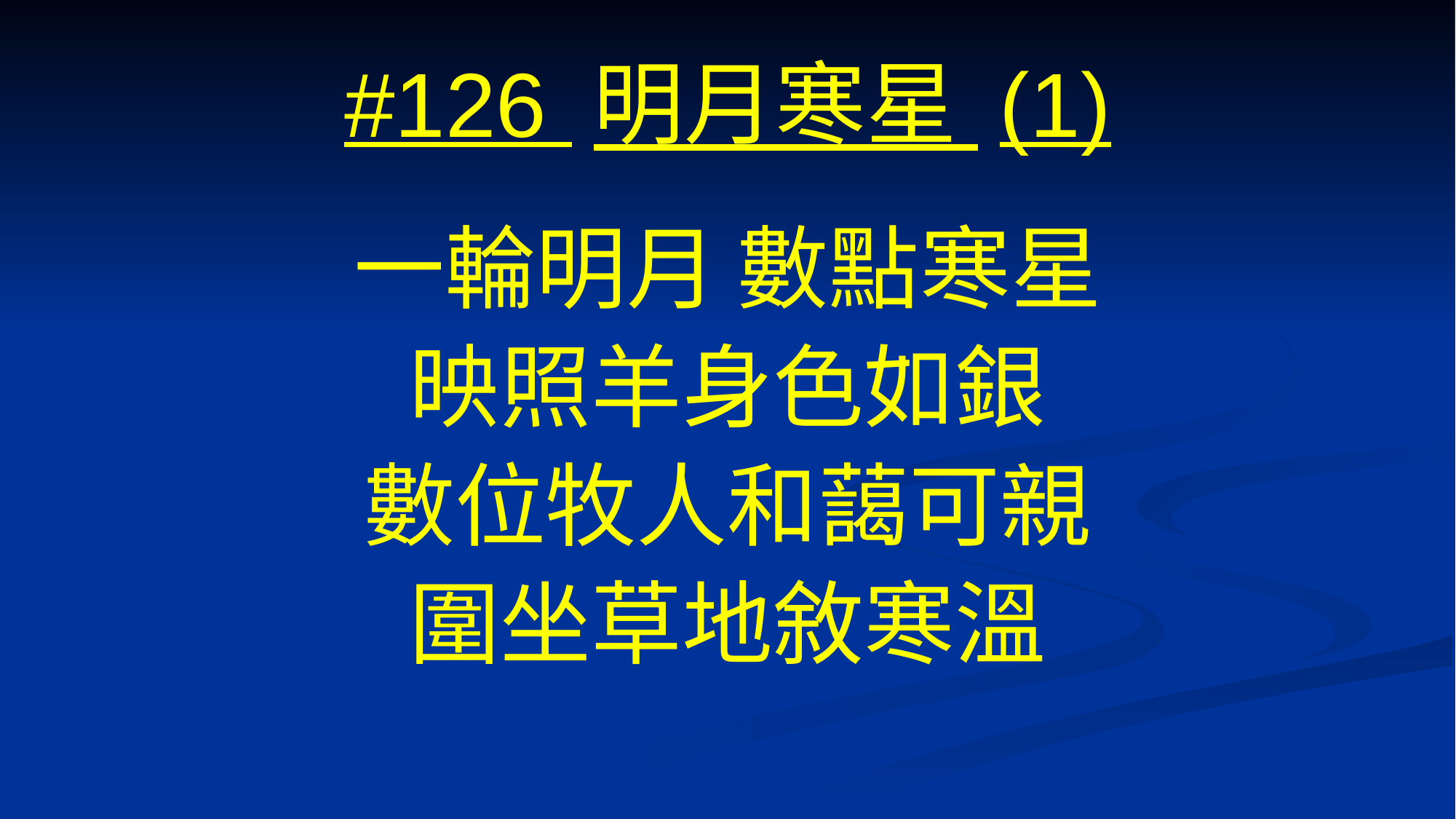

# #126 明月寒星 (1)
一輪明月 數點寒星
映照羊身色如銀
數位牧人和藹可親
圍坐草地敘寒溫